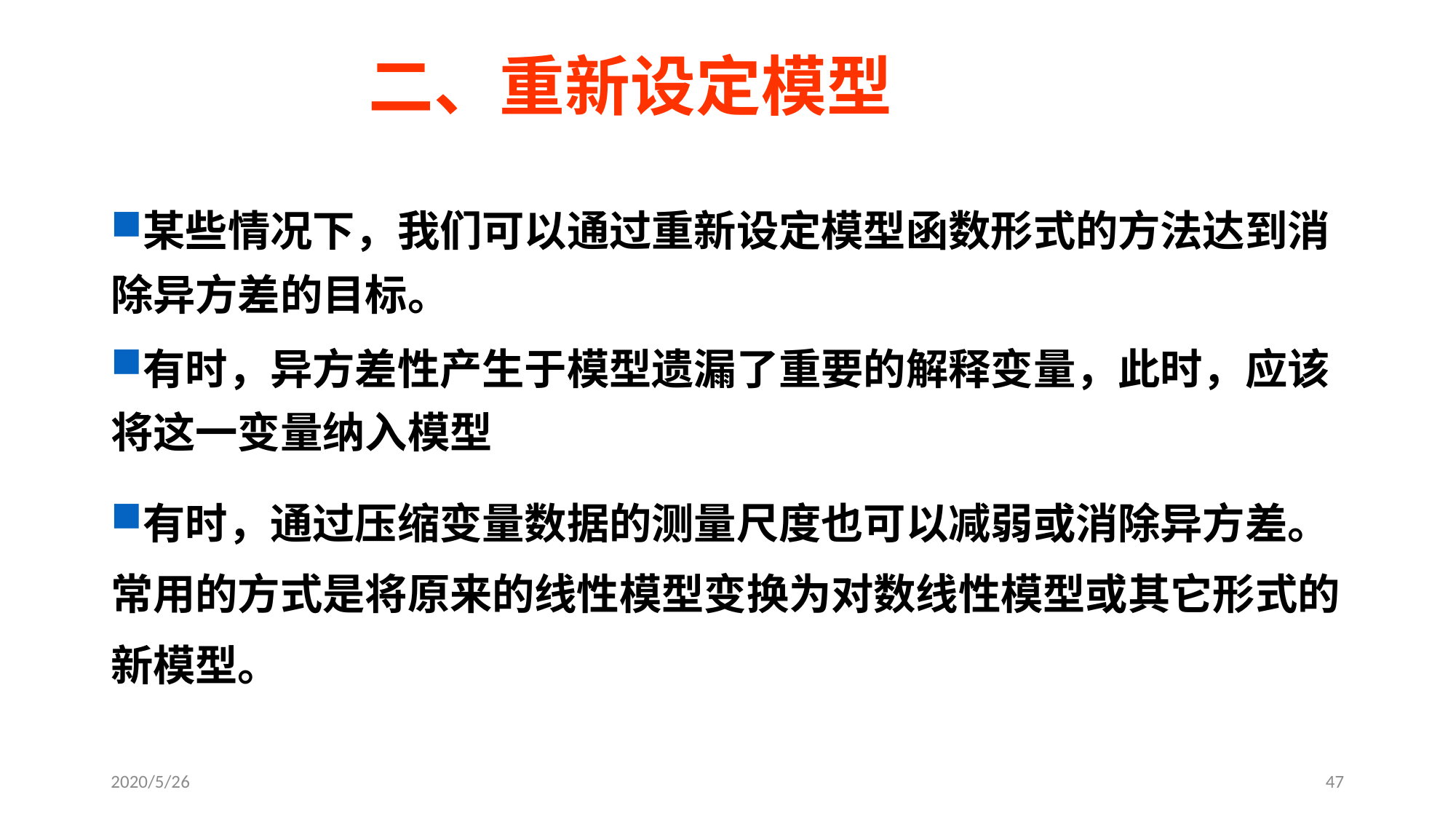

# 二、重新设定模型
某些情况下，我们可以通过重新设定模型函数形式的方法达到消除异方差的目标。
有时，异方差性产生于模型遗漏了重要的解释变量，此时，应该将这一变量纳入模型
有时，通过压缩变量数据的测量尺度也可以减弱或消除异方差。常用的方式是将原来的线性模型变换为对数线性模型或其它形式的新模型。
2020/5/26
47